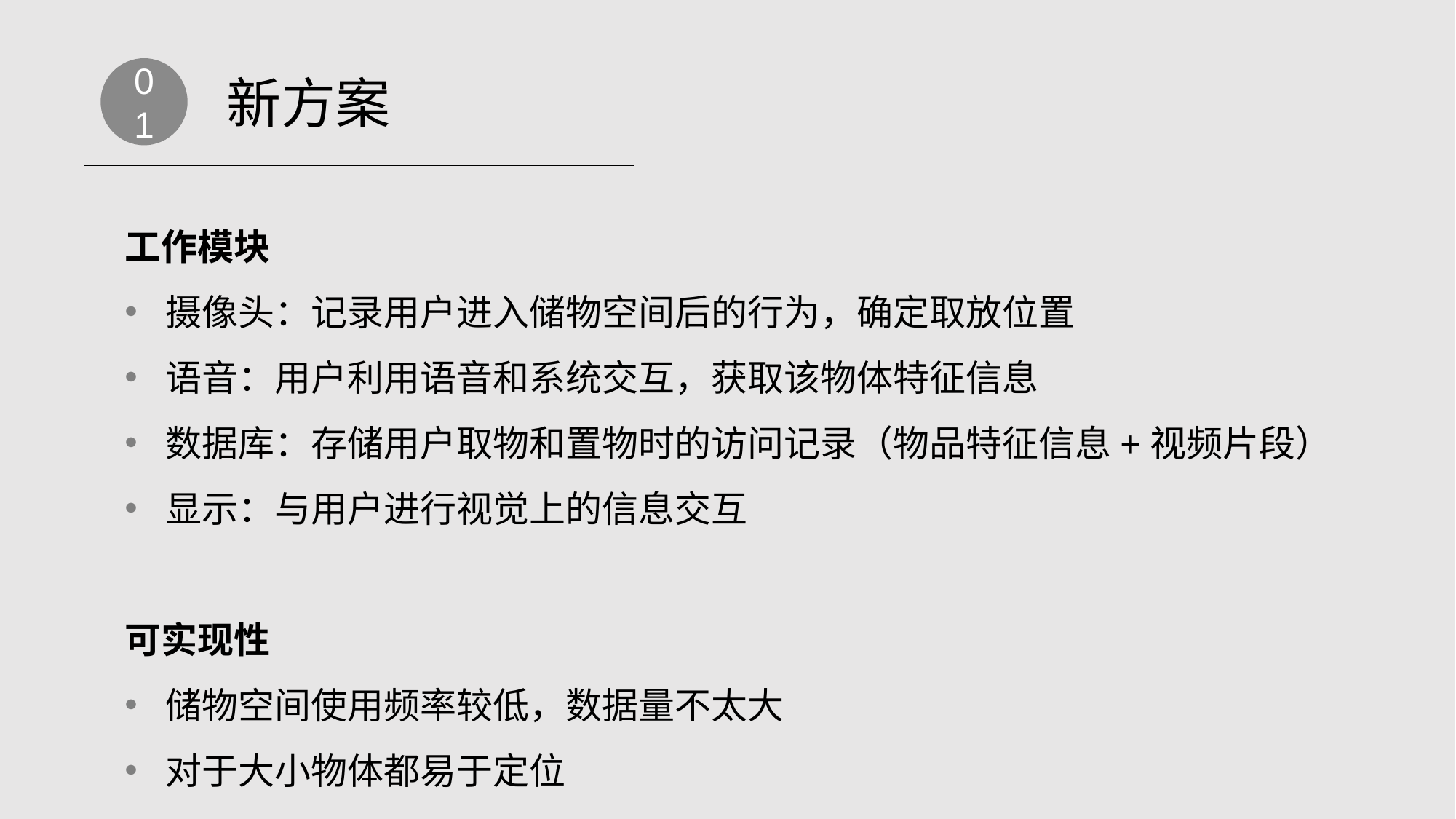

01
新方案
工作模块
摄像头：记录用户进入储物空间后的行为，确定取放位置
语音：用户利用语音和系统交互，获取该物体特征信息
数据库：存储用户取物和置物时的访问记录（物品特征信息+视频片段）
显示：与用户进行视觉上的信息交互

可实现性
储物空间使用频率较低，数据量不太大
对于大小物体都易于定位